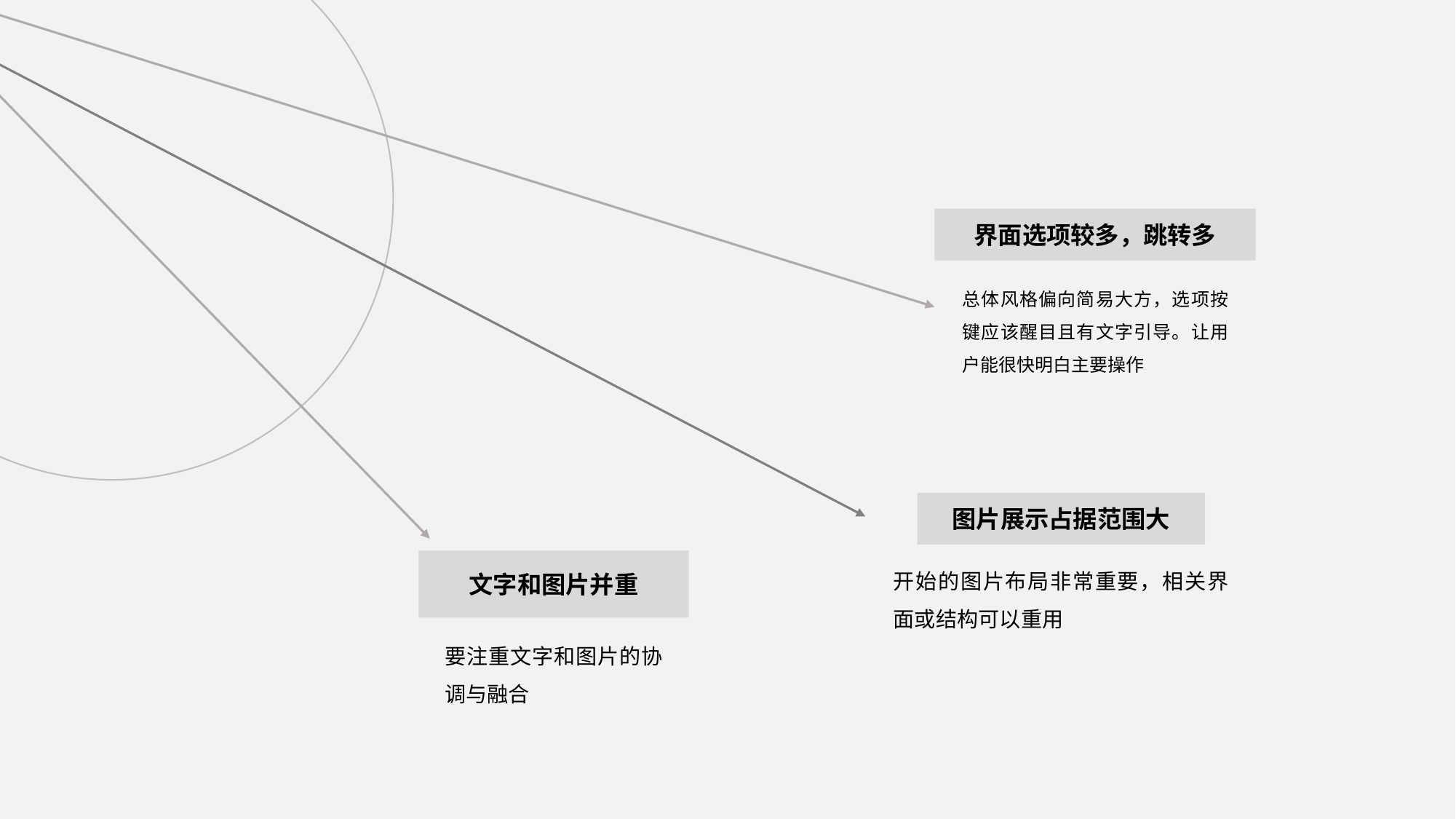

界面选项较多，跳转多
总体风格偏向简易大方，选项按键应该醒目且有文字引导。让用户能很快明白主要操作
图片展示占据范围大
开始的图片布局非常重要，相关界面或结构可以重用
文字和图片并重
要注重文字和图片的协调与融合